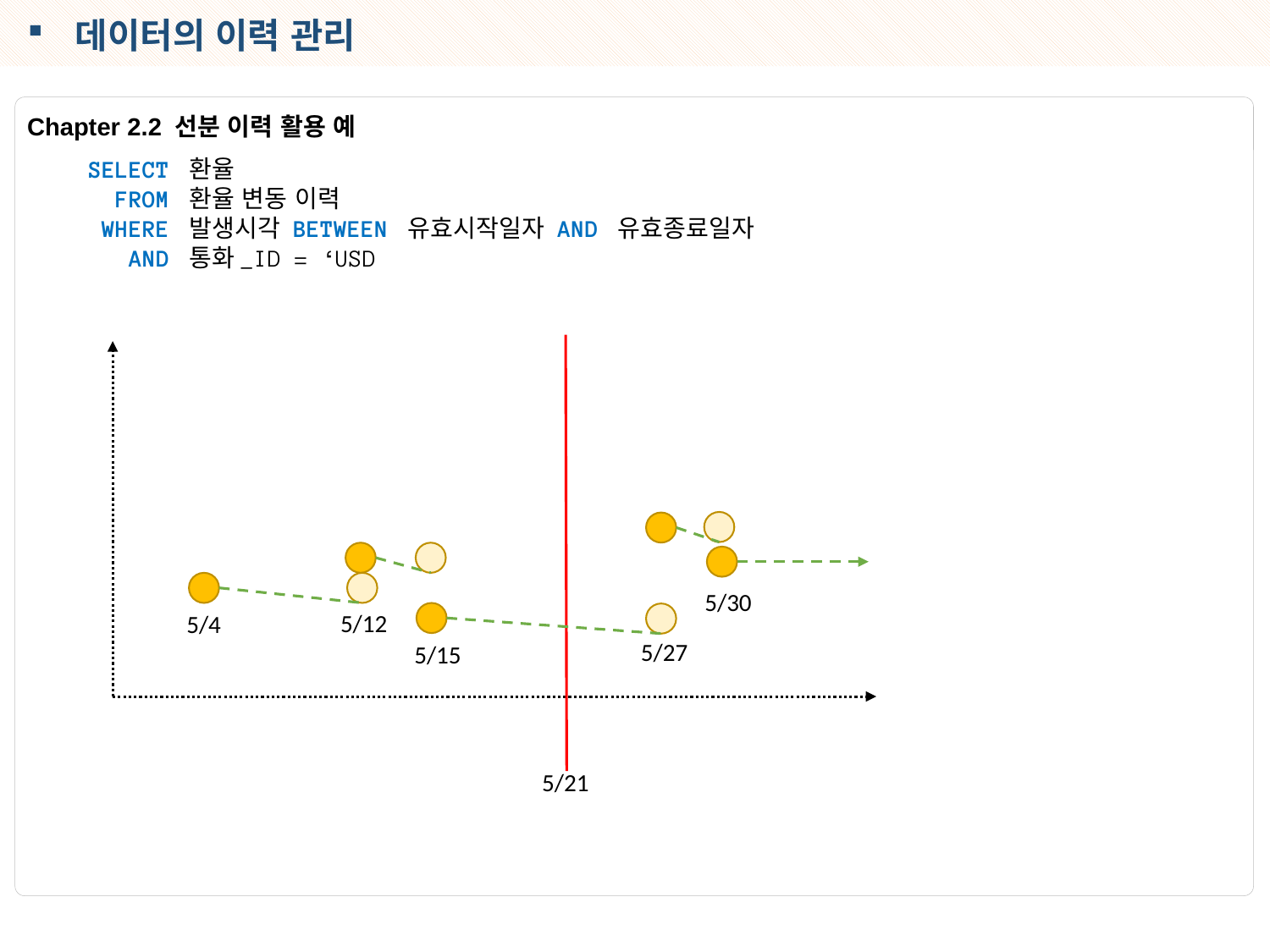

데이터의 이력 관리
Chapter 2.2 선분 이력 활용 예
SELECT 환율
  FROM 환율 변동 이력
 WHERE 발생시각 BETWEEN 유효시작일자 AND 유효종료일자
   AND 통화_ID = ‘USD

5/30
5/12
5/4

5/27
5/15
5/21